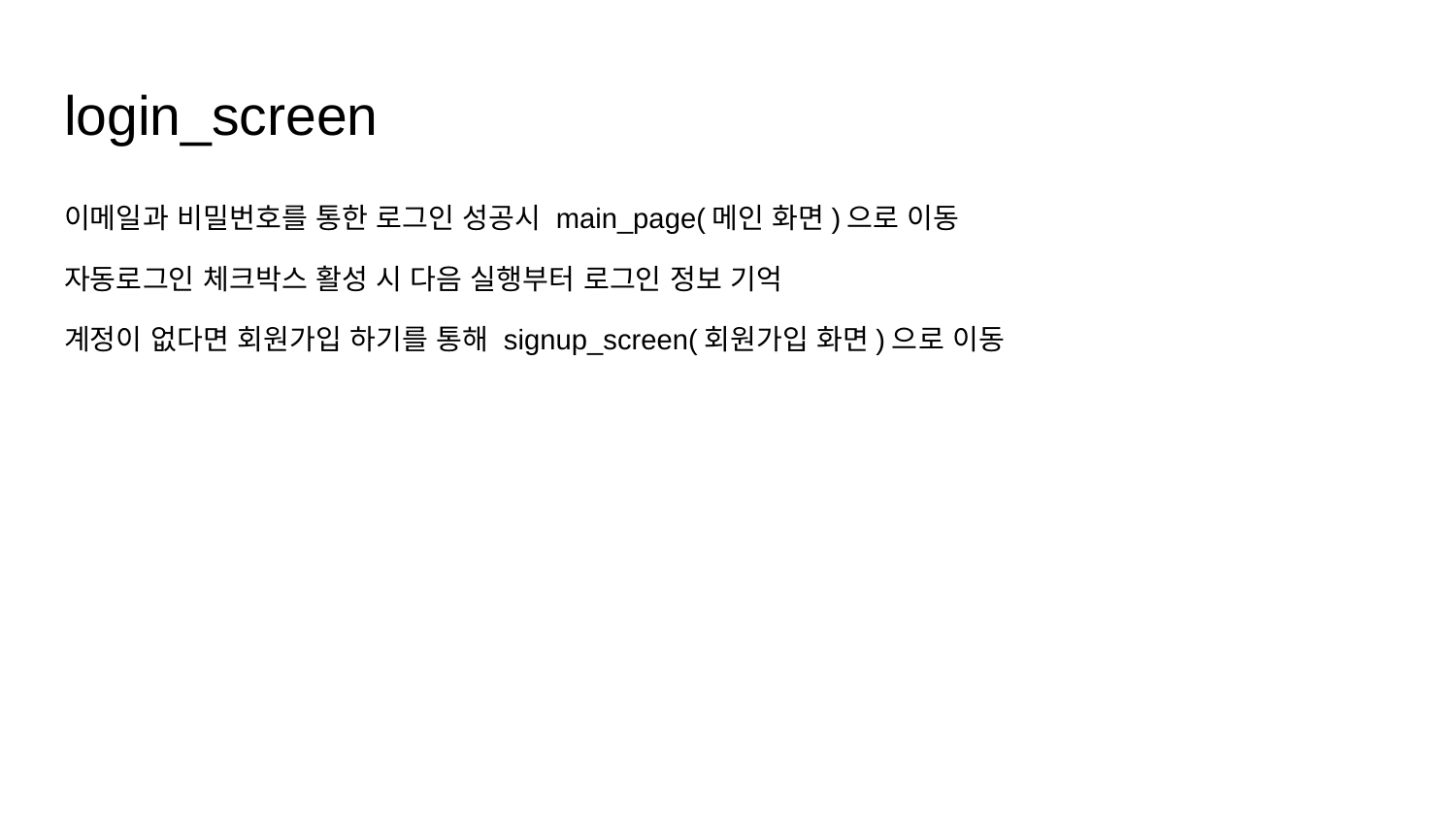

# login_screen
이메일과 비밀번호를 통한 로그인 성공시 main_page(메인 화면)으로 이동
자동로그인 체크박스 활성 시 다음 실행부터 로그인 정보 기억
계정이 없다면 회원가입 하기를 통해 signup_screen(회원가입 화면)으로 이동